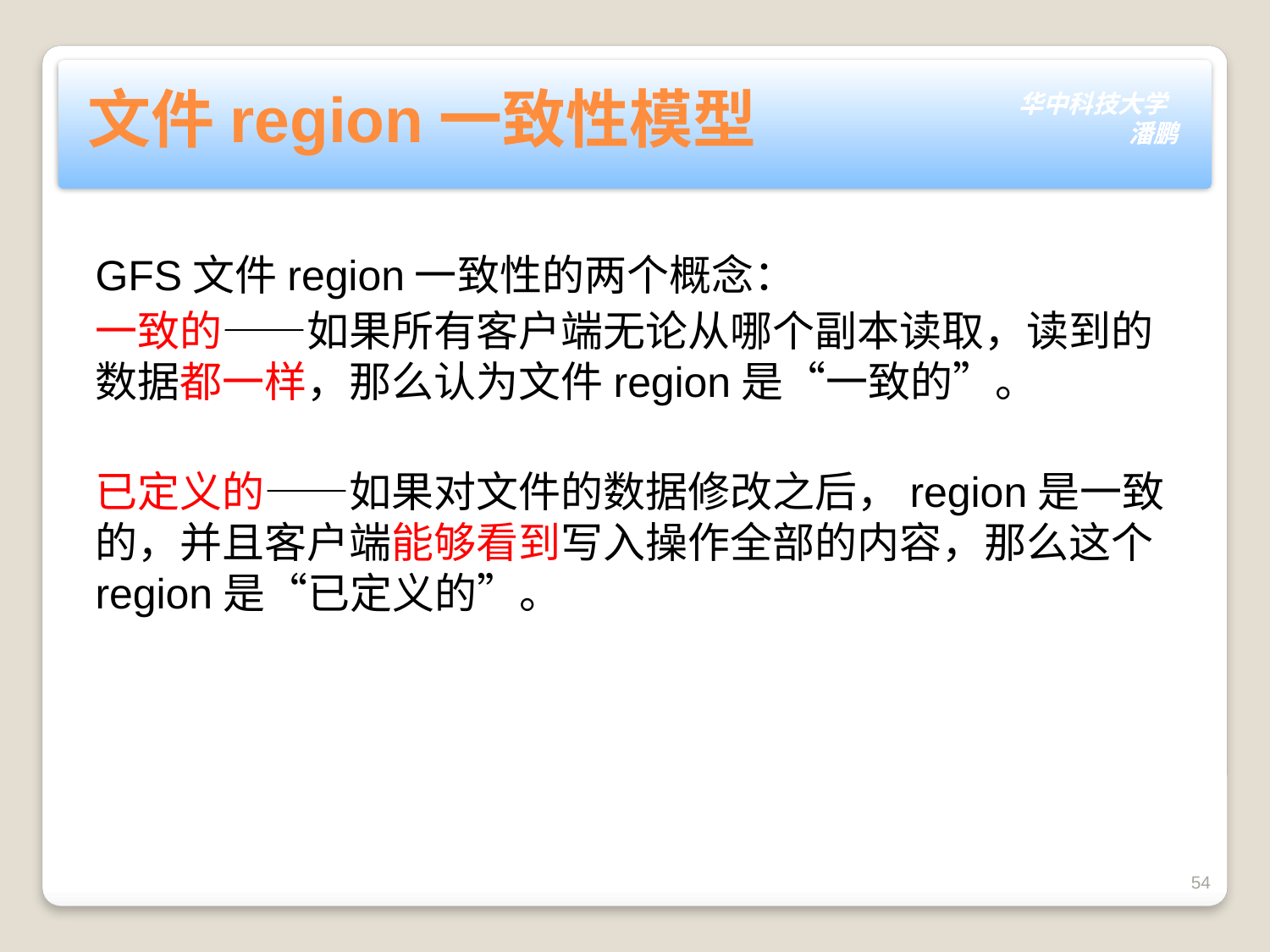

# 文件region一致性模型
GFS文件region一致性的两个概念：
一致的——如果所有客户端无论从哪个副本读取，读到的数据都一样，那么认为文件region是“一致的”。

已定义的——如果对文件的数据修改之后，region是一致的，并且客户端能够看到写入操作全部的内容，那么这个region是“已定义的”。
54